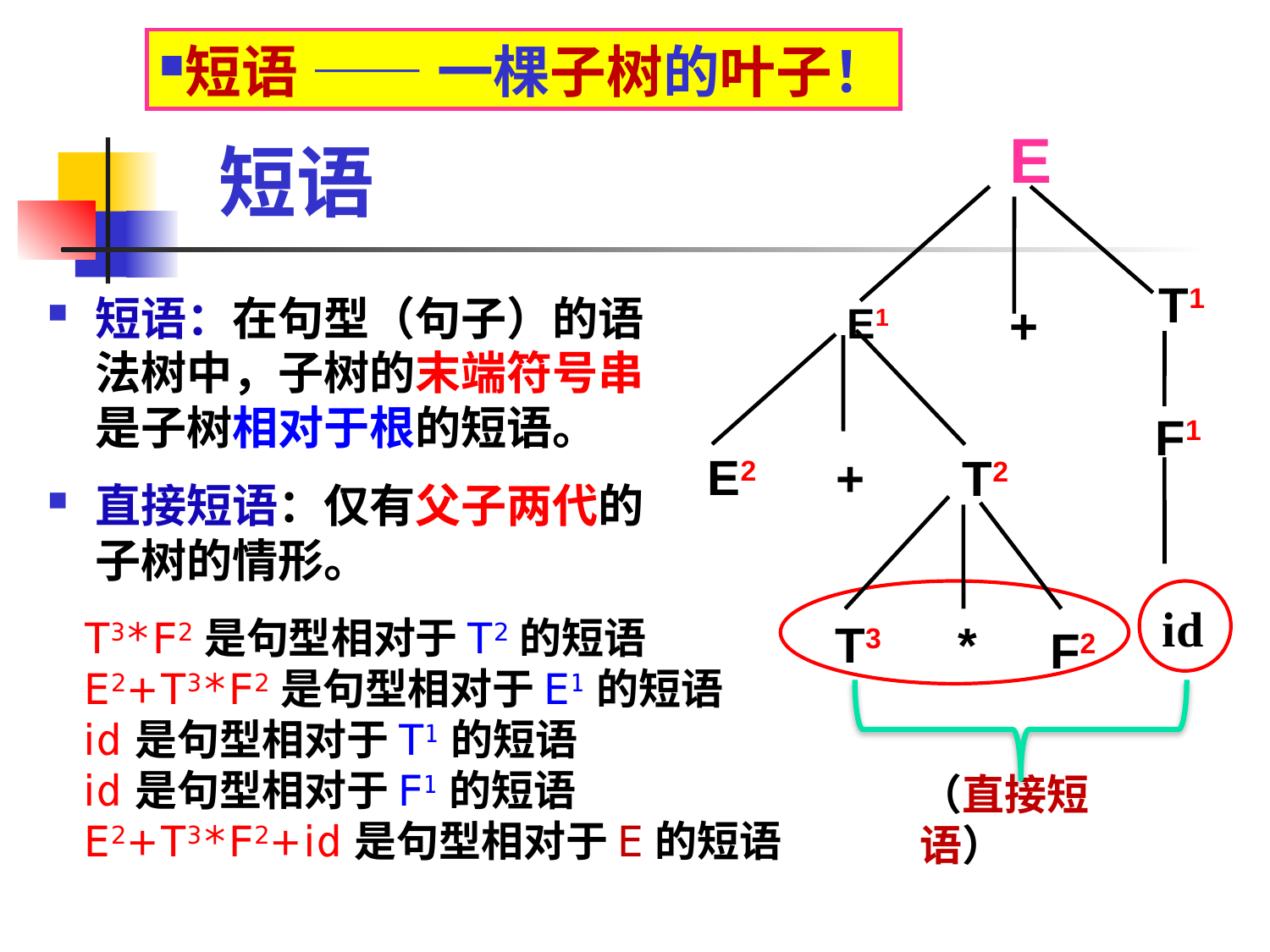

短语 —— 一棵子树的叶子！

# 短语
E

T1
+

E1

 F1
E2
+
T2

id
T3
*

F2
短语：在句型（句子）的语法树中，子树的末端符号串是子树相对于根的短语。
直接短语：仅有父子两代的子树的情形。

T3*F2是句型相对于T2的短语
E2+T3*F2是句型相对于E1的短语
id是句型相对于T1的短语
id是句型相对于F1的短语
E2+T3*F2+id是句型相对于E的短语
（直接短语）